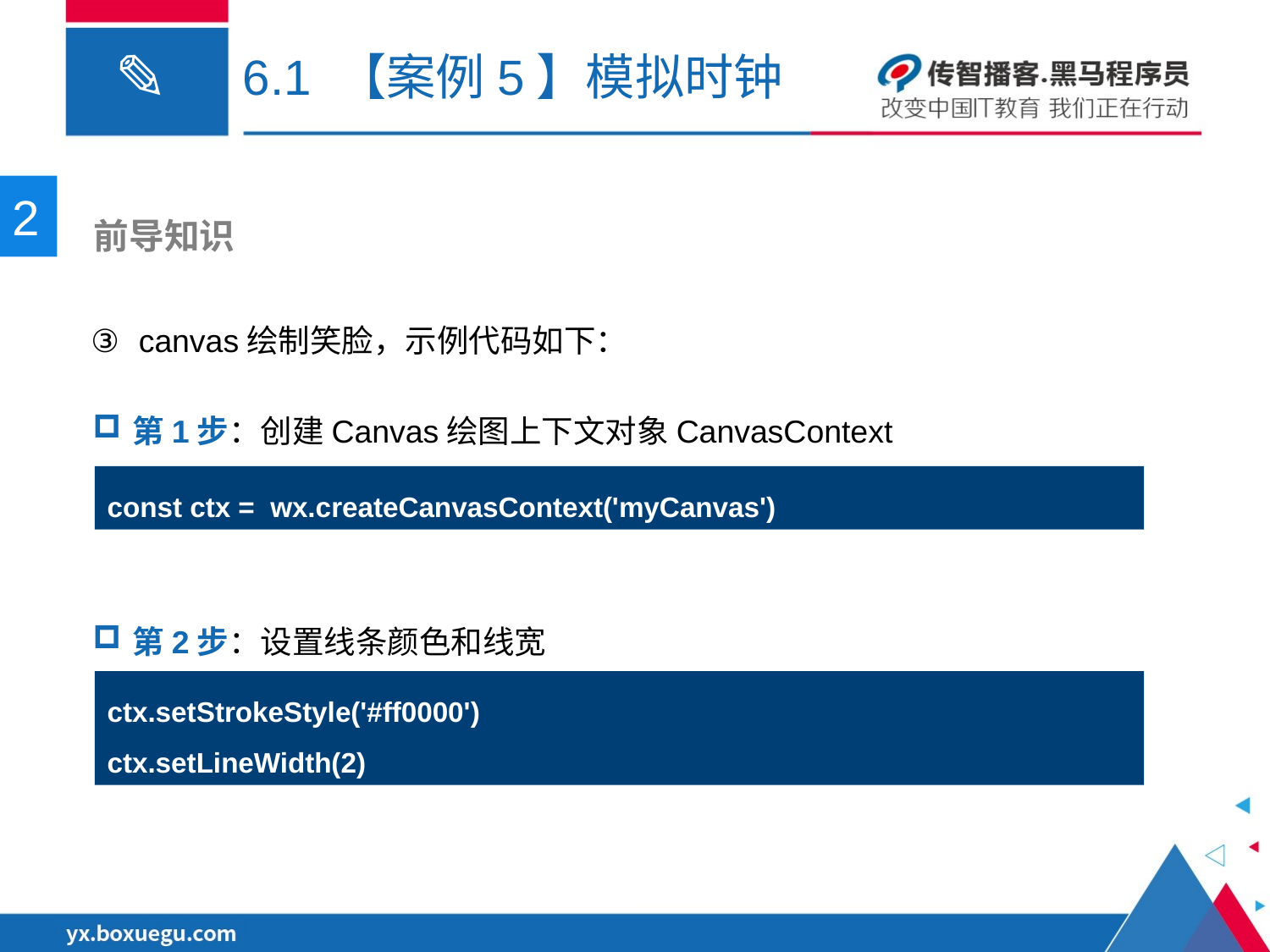

# 6.1 【案例5】模拟时钟

2
  前导知识
canvas绘制笑脸，示例代码如下：
第1步：创建Canvas绘图上下文对象CanvasContext
const ctx =  wx.createCanvasContext('myCanvas')
第2步：设置线条颜色和线宽
ctx.setStrokeStyle('#ff0000')
ctx.setLineWidth(2)